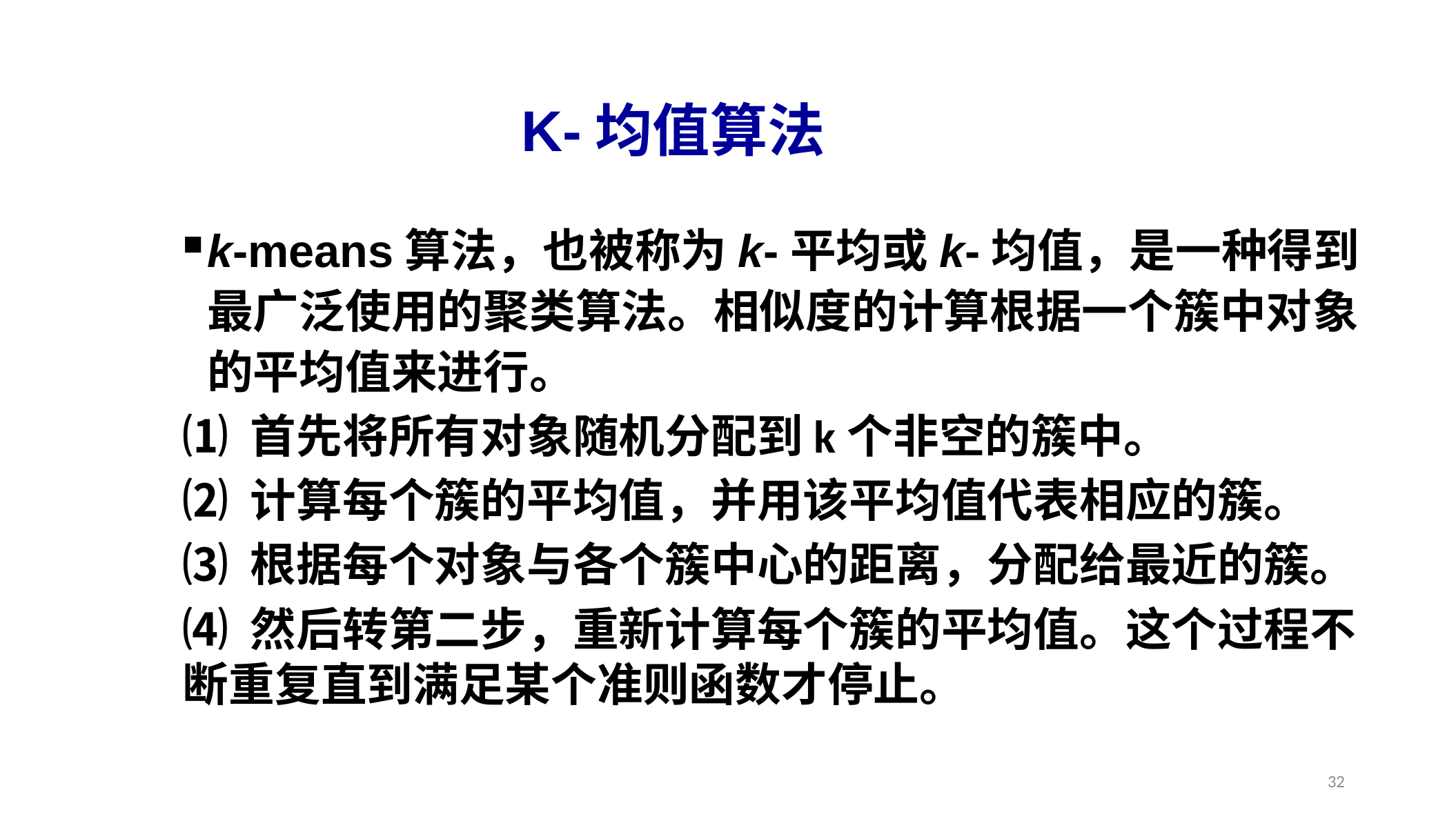

K-均值算法
k-means算法，也被称为k-平均或k-均值，是一种得到最广泛使用的聚类算法。相似度的计算根据一个簇中对象的平均值来进行。
⑴ 首先将所有对象随机分配到k个非空的簇中。
⑵ 计算每个簇的平均值，并用该平均值代表相应的簇。
⑶ 根据每个对象与各个簇中心的距离，分配给最近的簇。
⑷ 然后转第二步，重新计算每个簇的平均值。这个过程不断重复直到满足某个准则函数才停止。
32